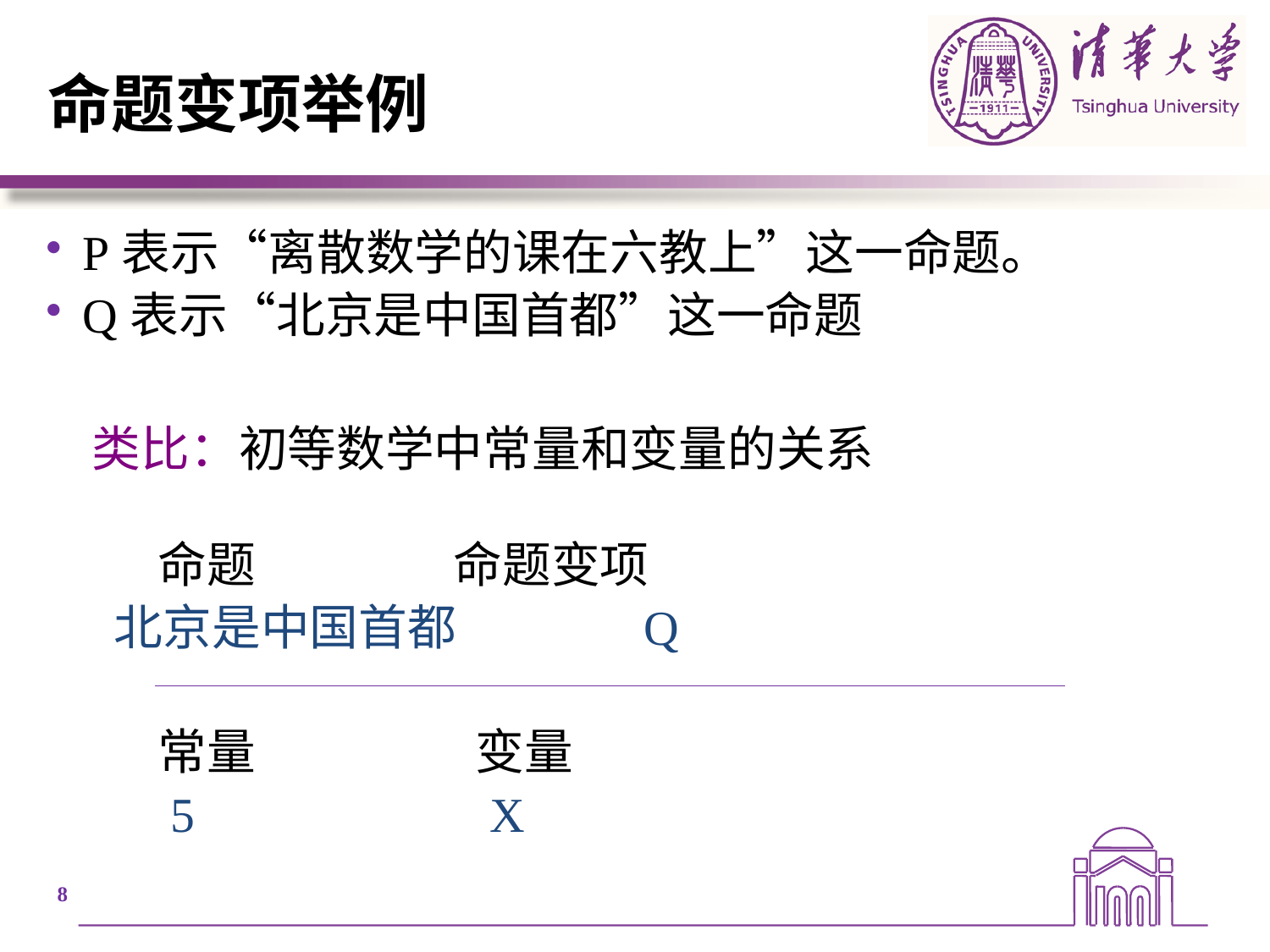

# 命题变项举例
P表示“离散数学的课在六教上”这一命题。
Q表示“北京是中国首都”这一命题

   类比：初等数学中常量和变量的关系

         命题                  命题变项
     北京是中国首都                Q

         常量                    变量
          5                        X